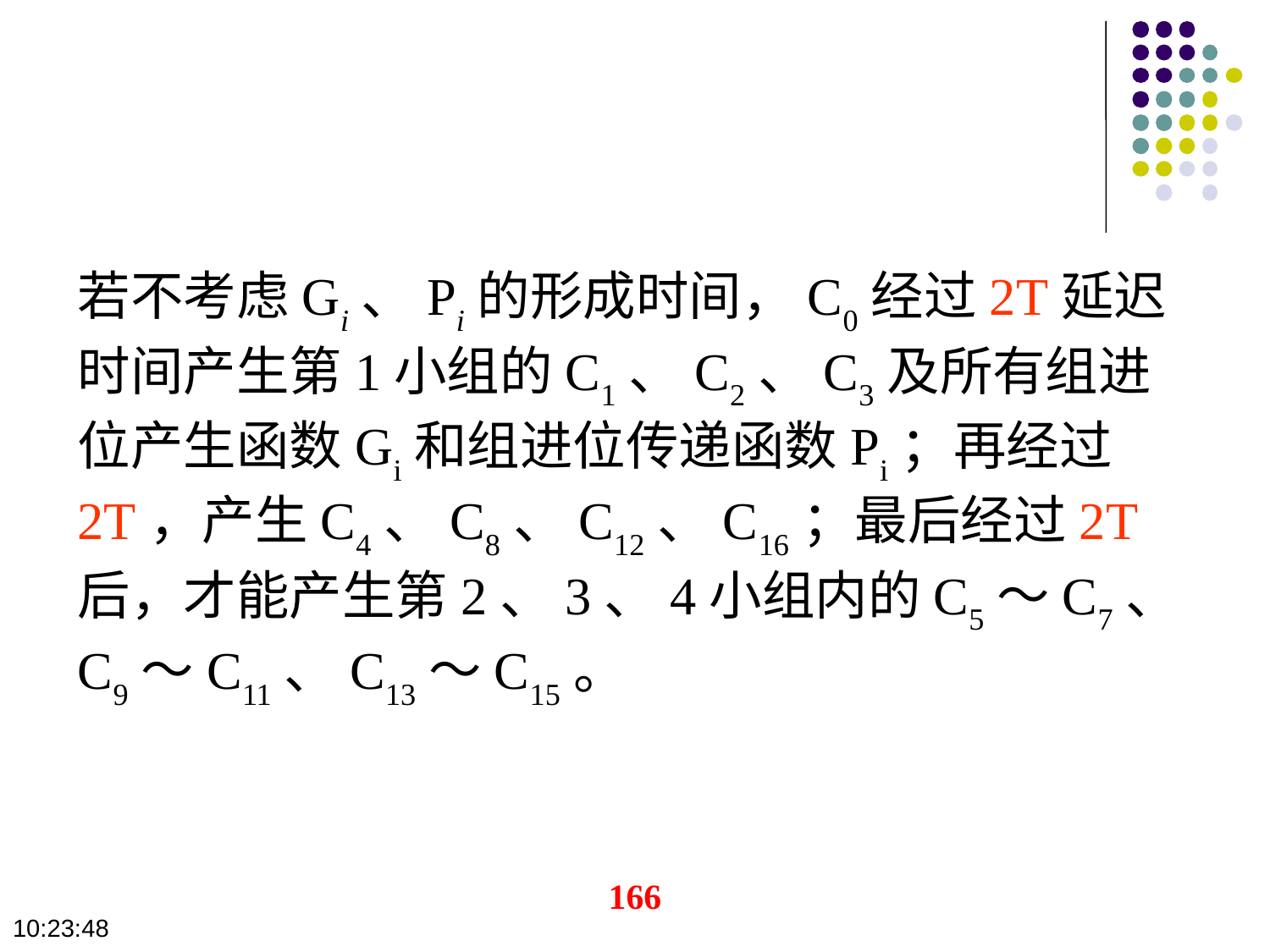

若不考虑Gi、Pi的形成时间，C0经过2T延迟时间产生第1小组的C1、C2、C3及所有组进位产生函数Gi和组进位传递函数Pi；再经过2T，产生C4、C8、C12、C16；最后经过2T后，才能产生第2、3、4小组内的C5～C7、C9～C11、C13～C15。
166
10:23:48